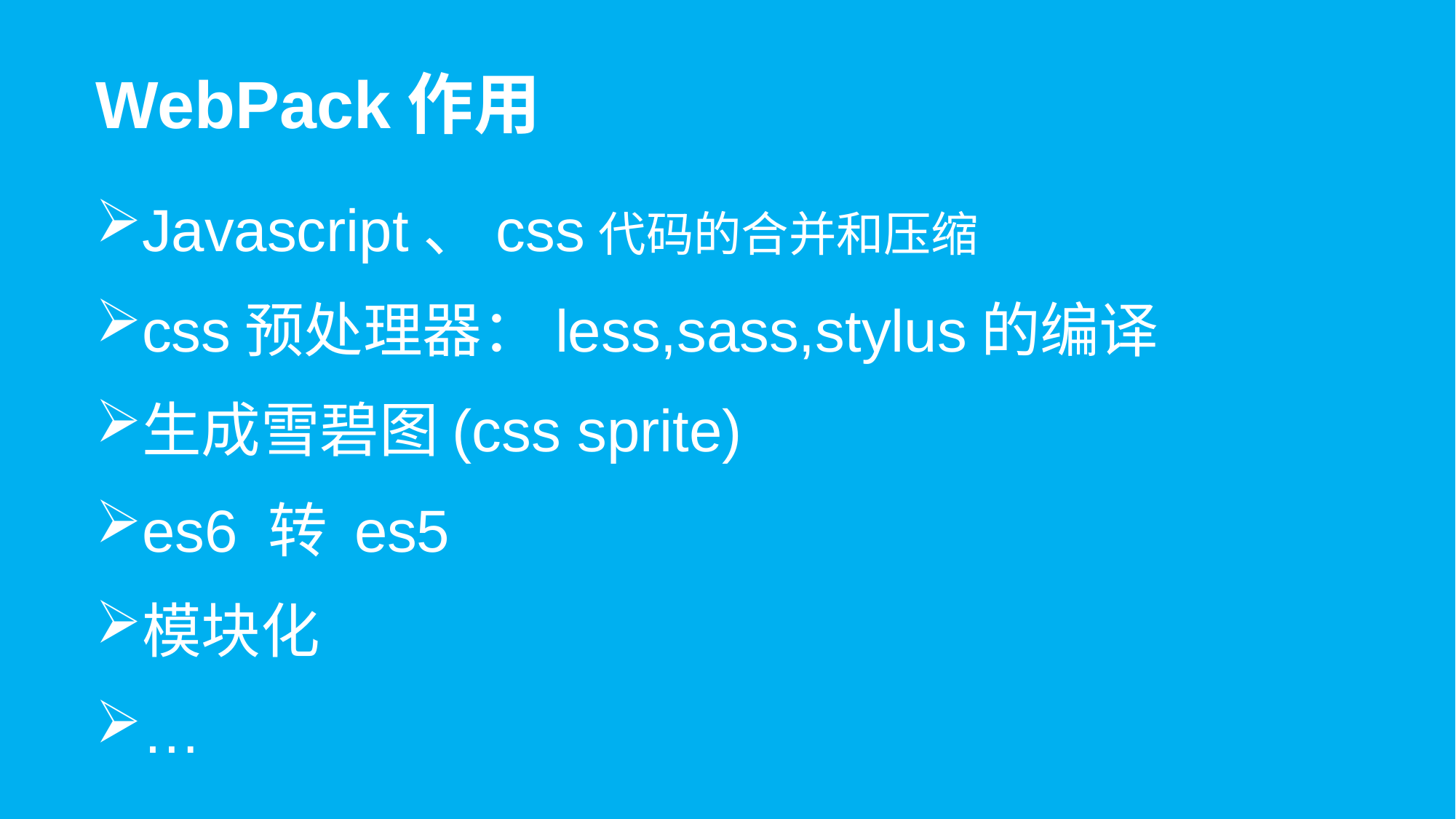

# WebPack作用
Javascript、css代码的合并和压缩
css预处理器：less,sass,stylus的编译
生成雪碧图(css sprite)
es6 转 es5
模块化
…